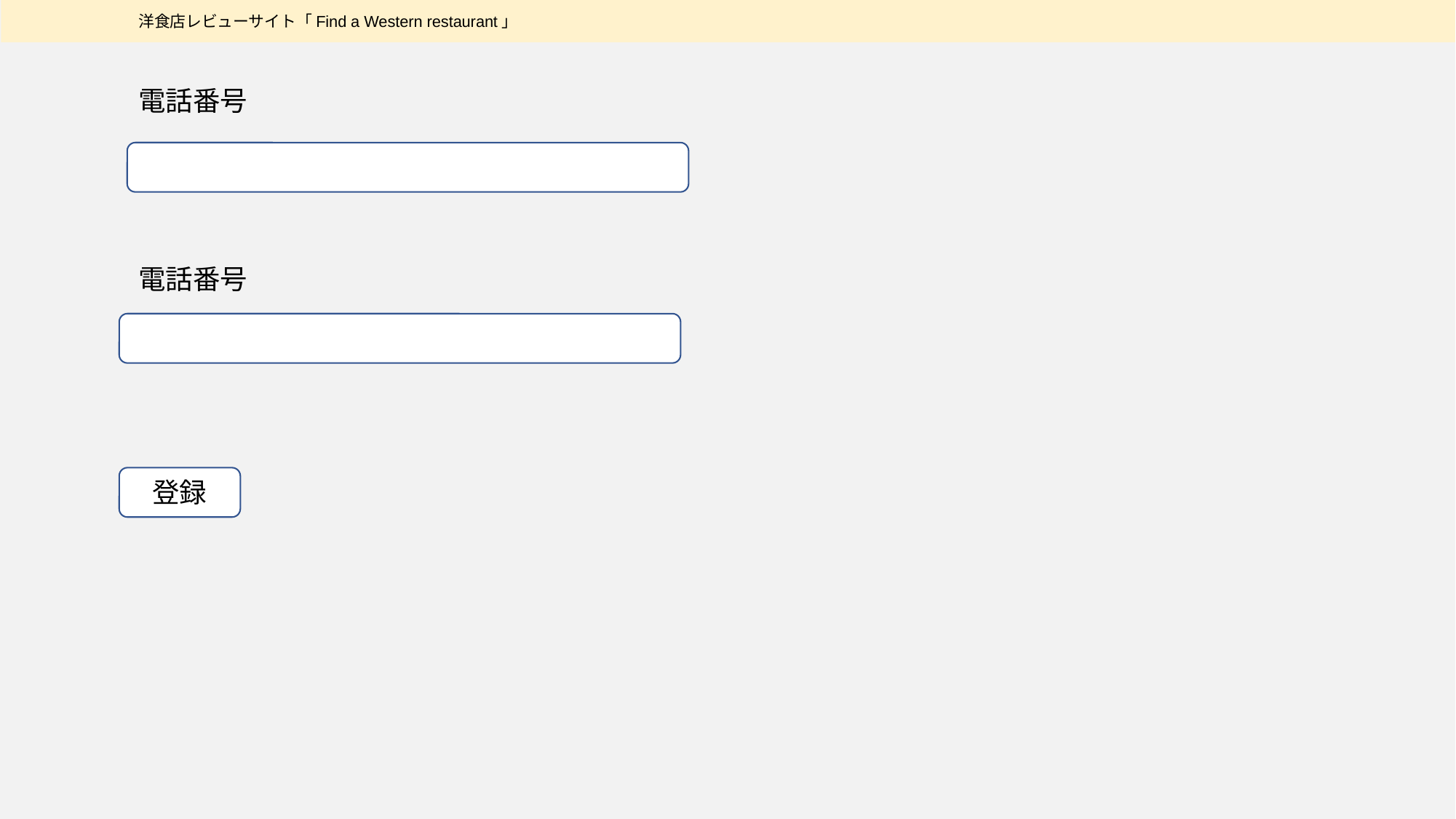

洋食店レビューサイト「Find a Western restaurant」
電話番号

電話番号

登録